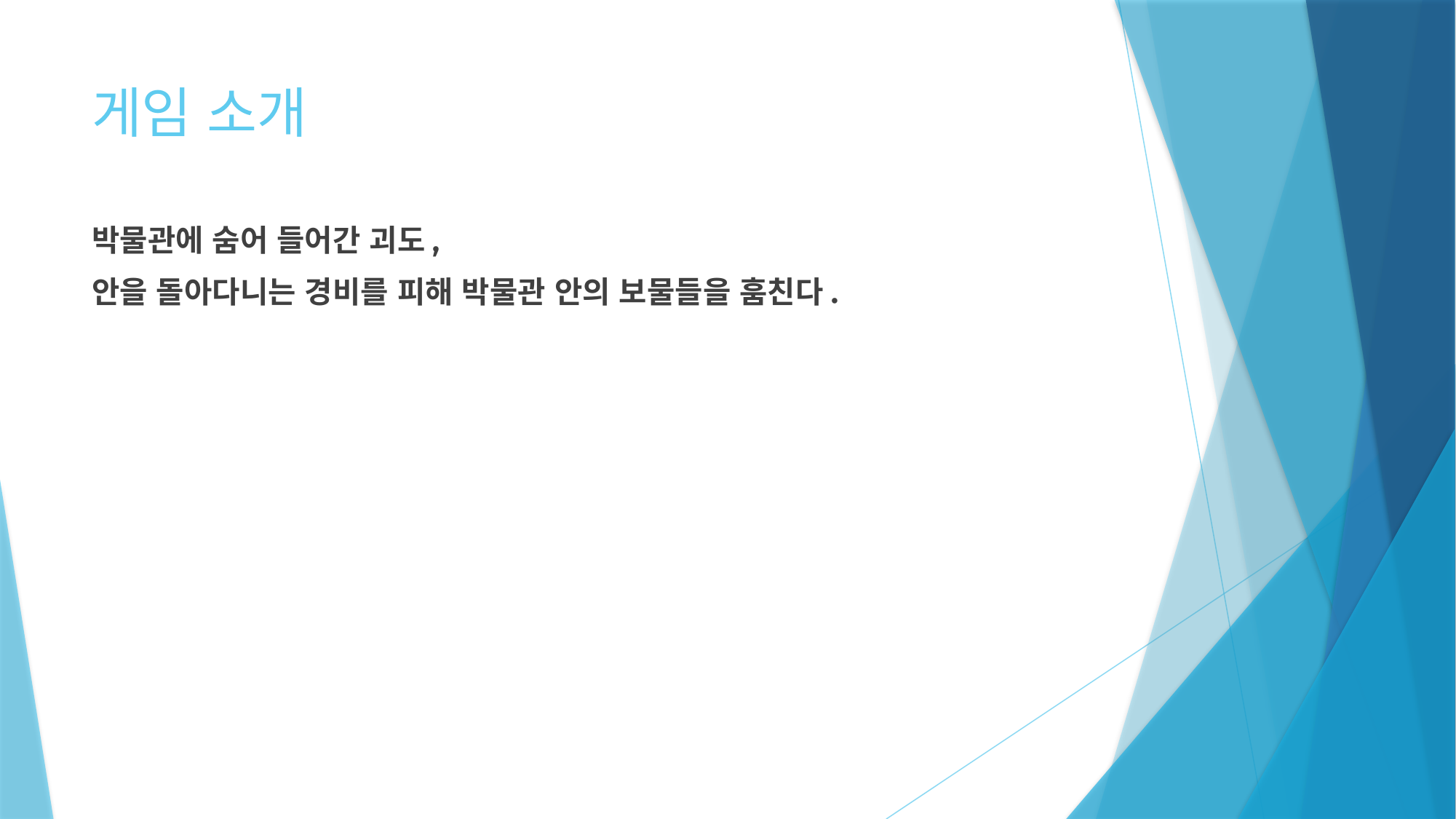

# 게임 소개
박물관에 숨어 들어간 괴도,
안을 돌아다니는 경비를 피해 박물관 안의 보물들을 훔친다.